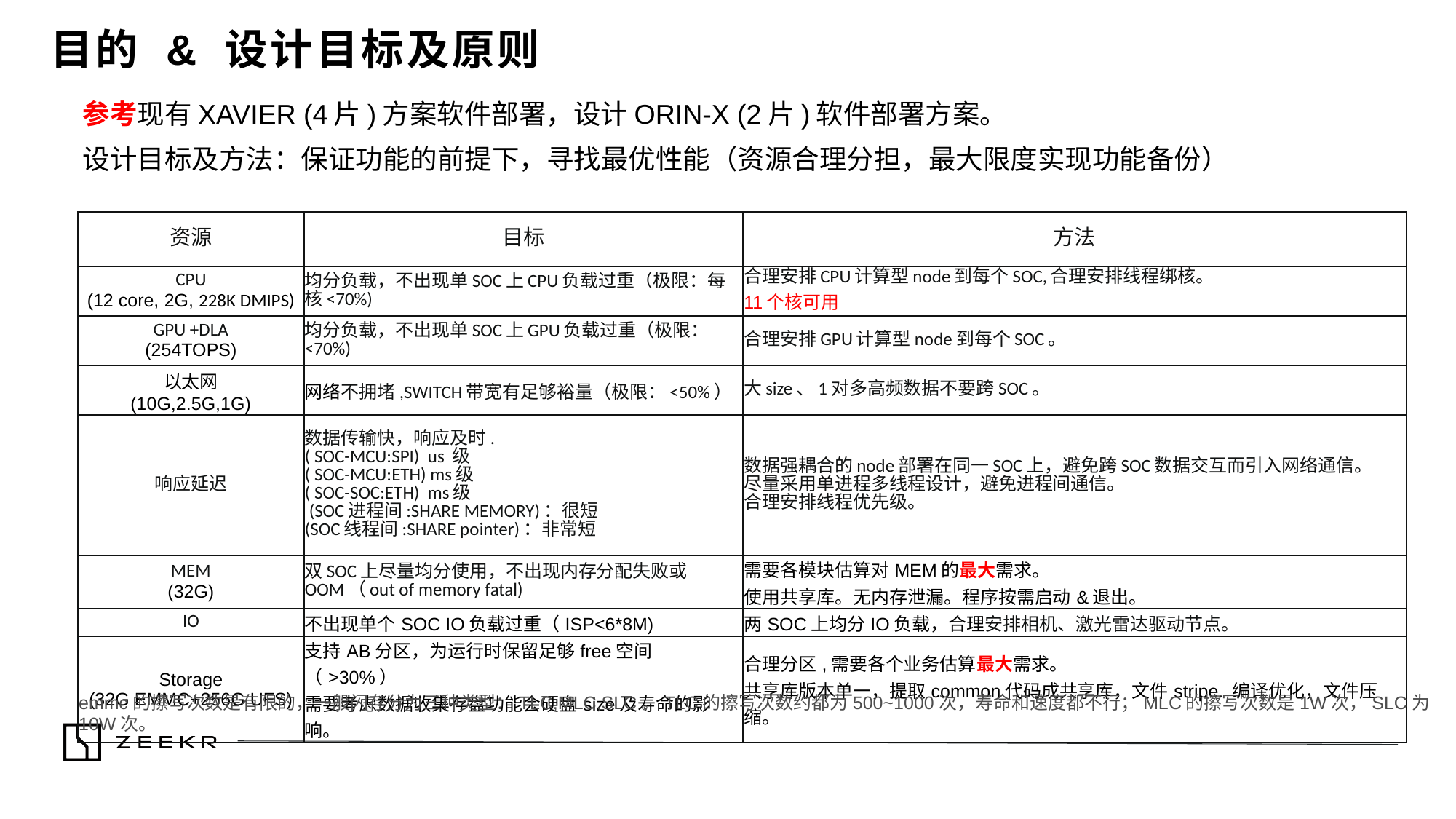

目的 & 设计目标及原则
参考现有XAVIER (4片)方案软件部署，设计ORIN-X (2片)软件部署方案。
设计目标及方法：保证功能的前提下，寻找最优性能（资源合理分担，最大限度实现功能备份）

| 资源 | 目标 | 方法 |
| --- | --- | --- |
| CPU (12 core, 2G, 228K DMIPS) | 均分负载，不出现单SOC上CPU负载过重（极限：每核<70%) | 合理安排CPU计算型node到每个SOC,合理安排线程绑核。 11个核可用 |
| GPU +DLA (254TOPS) | 均分负载，不出现单SOC上GPU负载过重（极限：<70%) | 合理安排GPU计算型node到每个SOC。 |
| 以太网 (10G,2.5G,1G) | 网络不拥堵,SWITCH带宽有足够裕量（极限：<50%） | 大size、1对多高频数据不要跨SOC。 |
| 响应延迟 | 数据传输快，响应及时. ( SOC-MCU:SPI) us 级 ( SOC-MCU:ETH) ms级 ( SOC-SOC:ETH) ms级 (SOC进程间:SHARE MEMORY)：很短 (SOC线程间:SHARE pointer)：非常短 | 数据强耦合的node部署在同一SOC上，避免跨SOC数据交互而引入网络通信。 尽量采用单进程多线程设计，避免进程间通信。 合理安排线程优先级。 |
| MEM (32G) | 双SOC上尽量均分使用，不出现内存分配失败或OOM（out of memory fatal) | 需要各模块估算对MEM的最大需求。 使用共享库。无内存泄漏。程序按需启动&退出。 |
| IO | 不出现单个SOC IO负载过重（ISP<6\*8M) | 两SOC上均分IO负载，合理安排相机、激光雷达驱动节点。 |
| Storage (32G EMMC+256G UFS) | 支持AB分区，为运行时保留足够free空间（>30%） 需要考虑数据收集存盘功能会硬盘size及寿命的影响。 | 合理分区,需要各个业务估算最大需求。 共享库版本单一，提取common代码成共享库，文件stripe. 编译优化，文件压缩。 |
emmc的擦写次数是有限的，一般闪存分为三种类型：TLC,MLC,SLC。TLC的擦写次数约都为500~1000次，寿命和速度都不行；MLC的擦写次数是1W次，SLC为10W次。
3